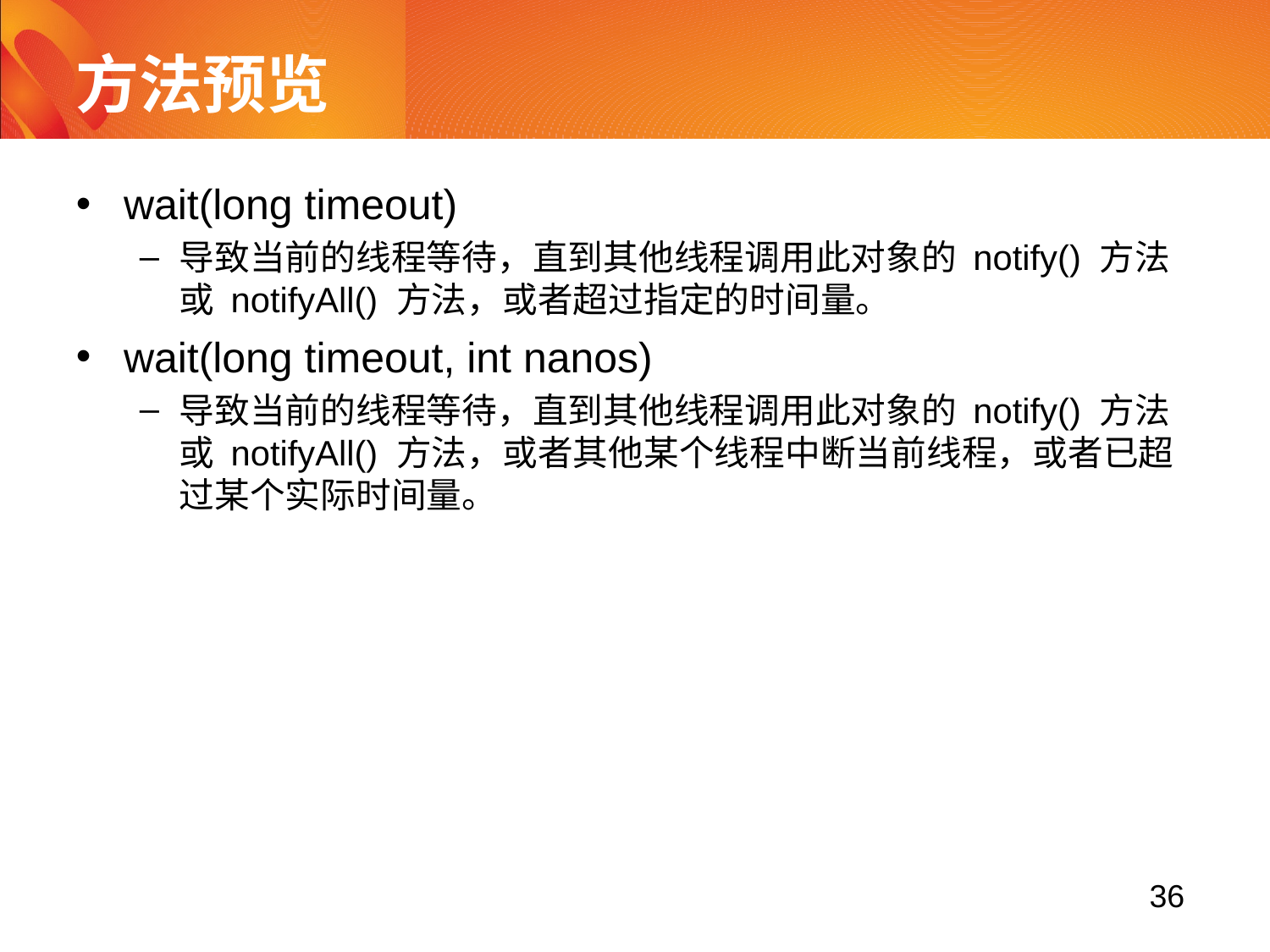

# 方法预览
wait(long timeout)
导致当前的线程等待，直到其他线程调用此对象的 notify() 方法或 notifyAll() 方法，或者超过指定的时间量。
wait(long timeout, int nanos)
导致当前的线程等待，直到其他线程调用此对象的 notify() 方法或 notifyAll() 方法，或者其他某个线程中断当前线程，或者已超过某个实际时间量。